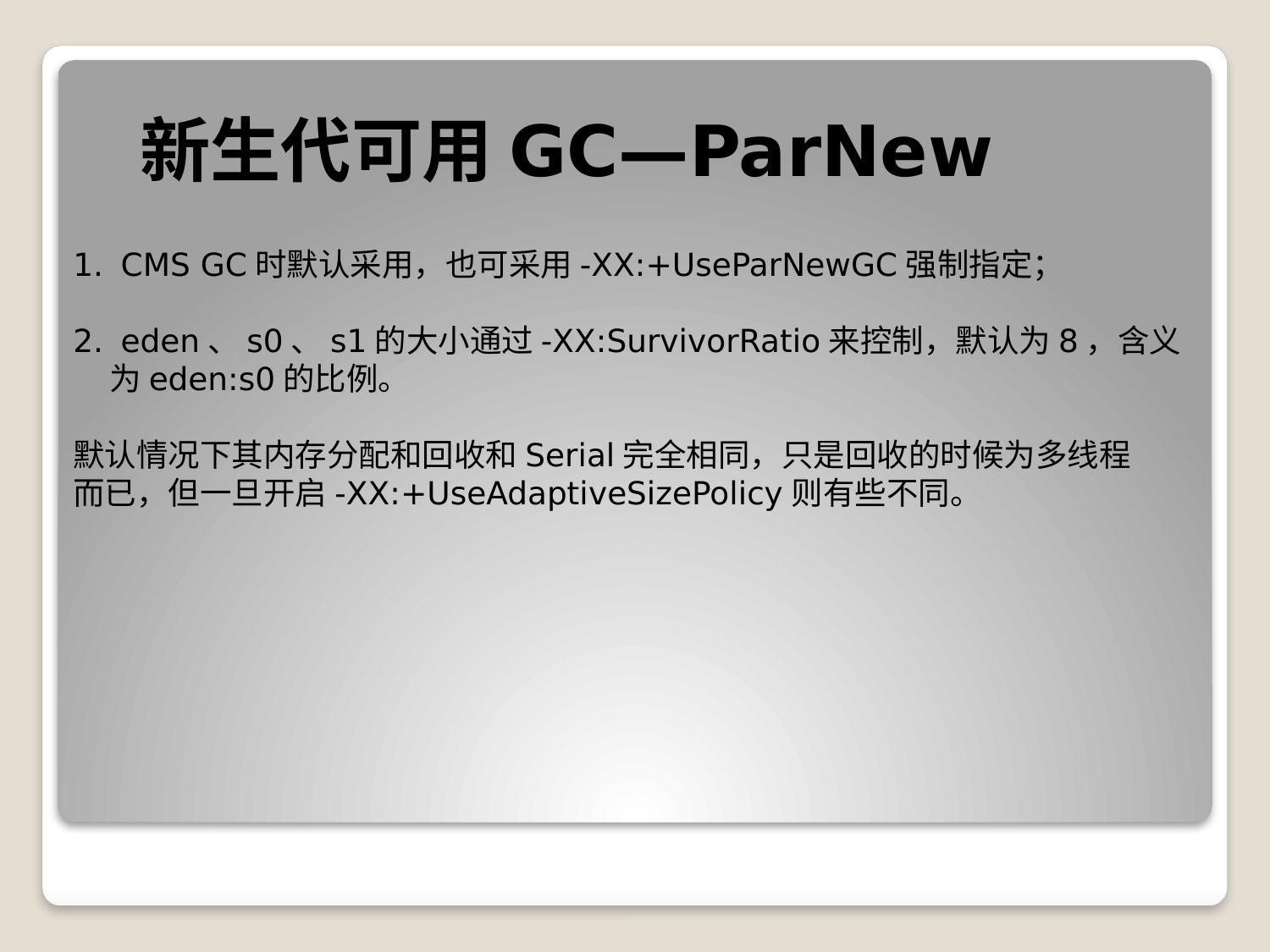

新生代可用GC—ParNew
CMS GC时默认采用，也可采用-XX:+UseParNewGC强制指定；

eden、s0、s1的大小通过-XX:SurvivorRatio来控制，默认为8，含义
    为eden:s0的比例。

默认情况下其内存分配和回收和Serial完全相同，只是回收的时候为多线程
而已，但一旦开启-XX:+UseAdaptiveSizePolicy则有些不同。